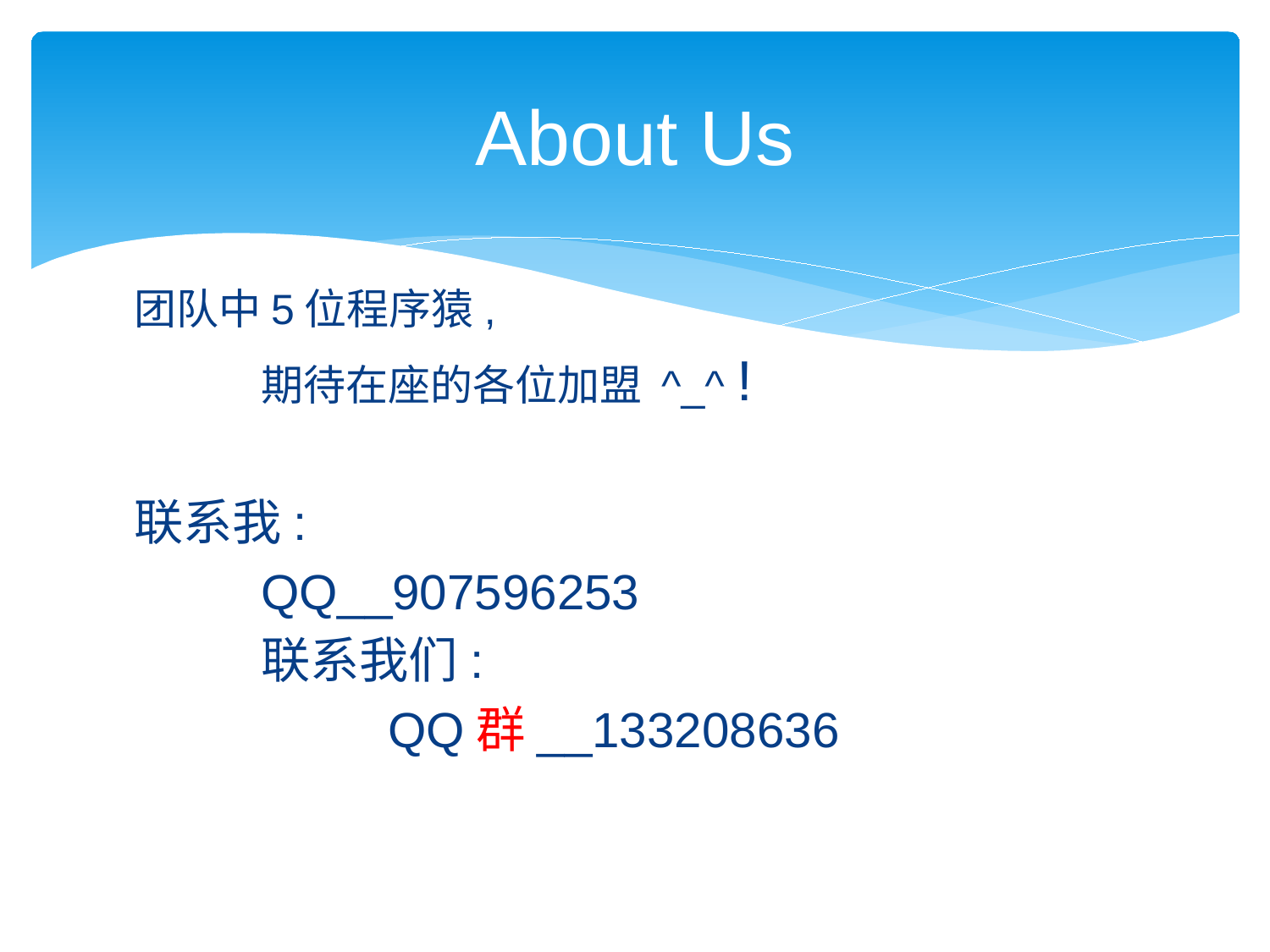

# About Us
团队中5位程序猿,
	期待在座的各位加盟 ^_^ !

联系我:
	QQ__907596253
	联系我们:
		QQ群__133208636